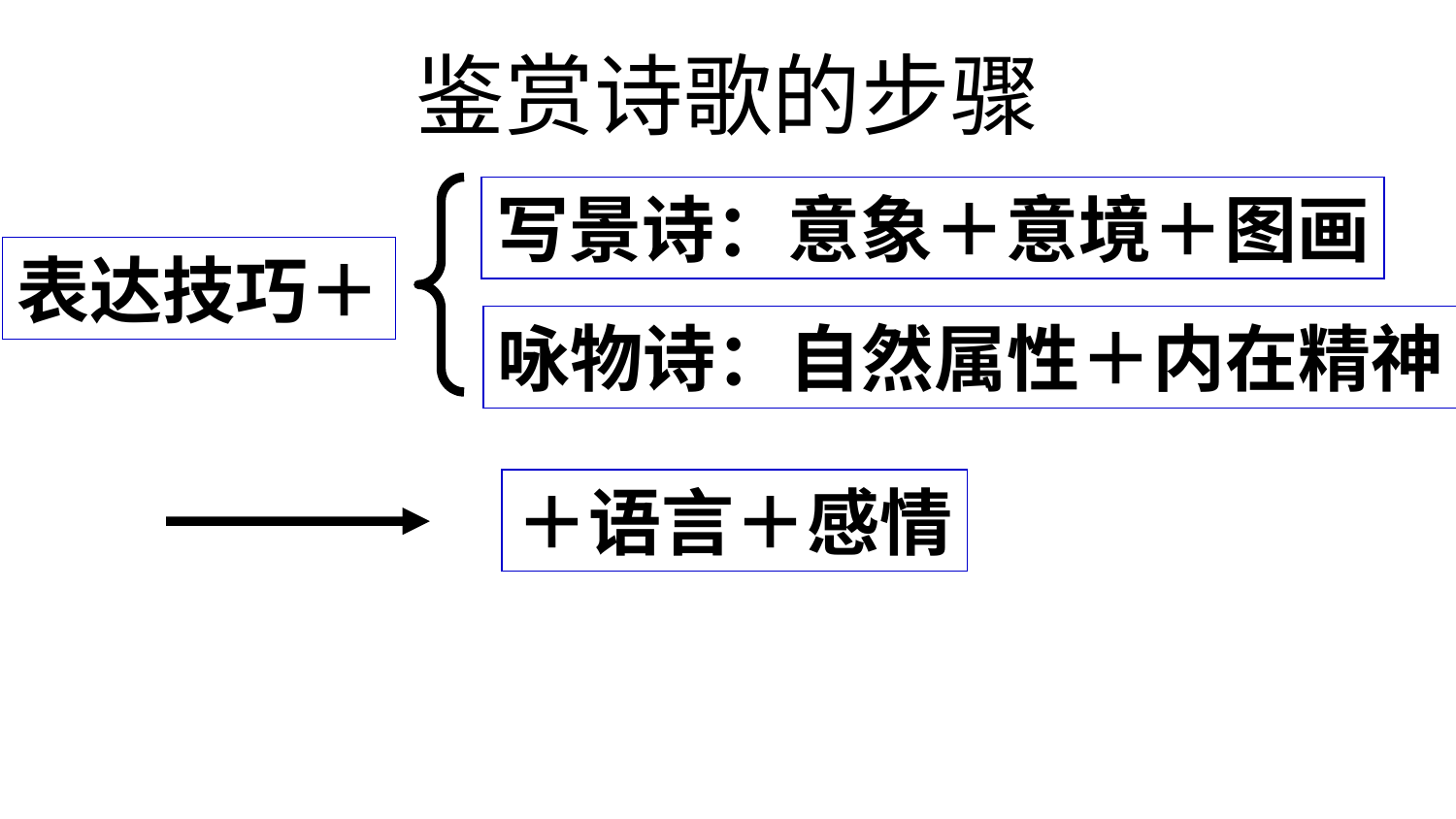

# 鉴赏诗歌的步骤

写景诗：意象＋意境＋图画
表达技巧＋
咏物诗：自然属性＋内在精神
＋语言＋感情